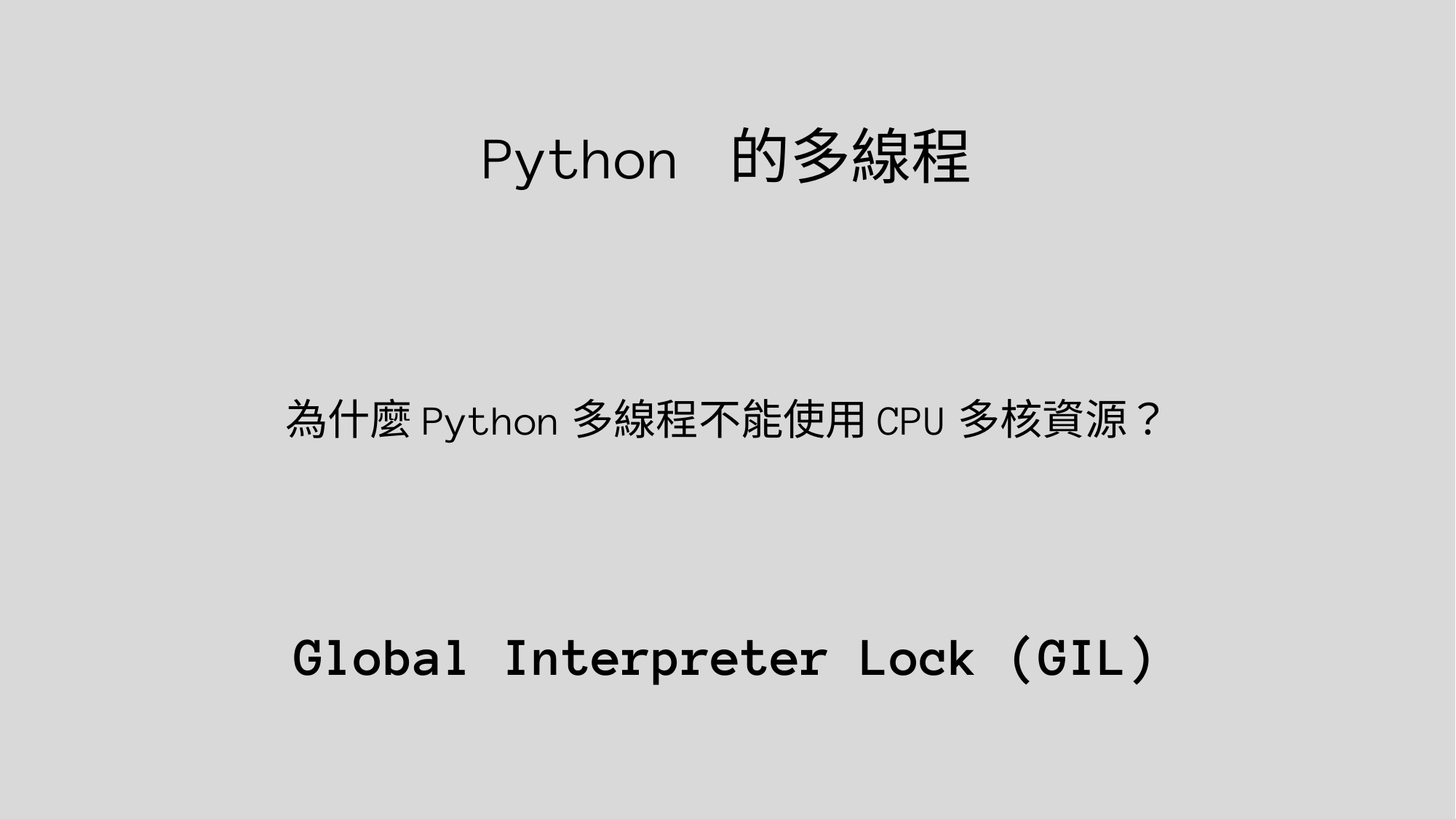

Python 的多線程
為什麼Python多線程不能使用CPU多核資源？
Global Interpreter Lock (GIL)